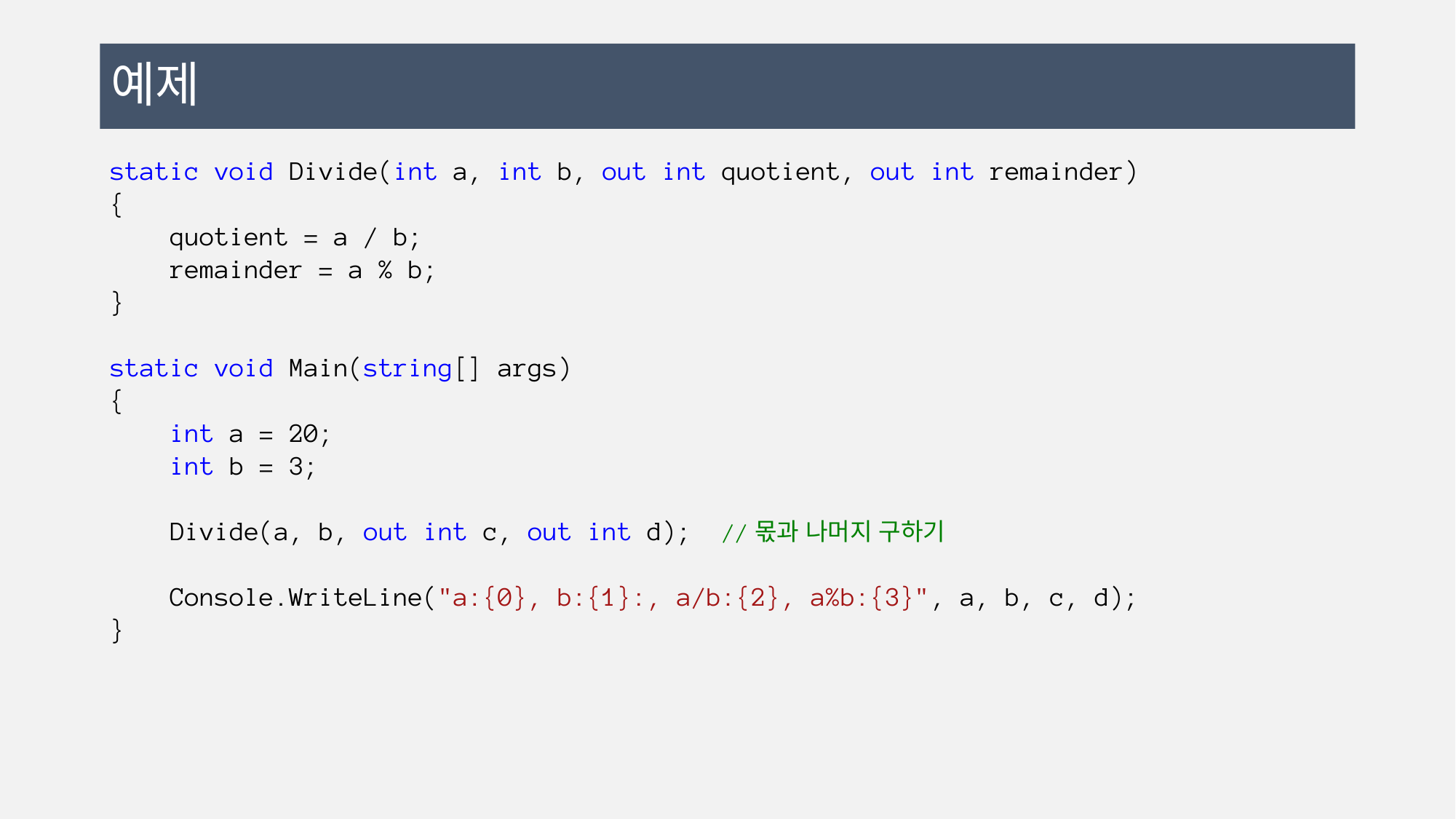

# 예제

static void Divide(int a, int b, out int quotient, out int remainder)
{
    quotient = a / b;
    remainder = a % b;
}

static void Main(string[] args)
{
    int a = 20;
    int b = 3;

    Divide(a, b, out int c, out int d);  //몫과 나머지 구하기

    Console.WriteLine("a:{0}, b:{1}:, a/b:{2}, a%b:{3}", a, b, c, d);
}